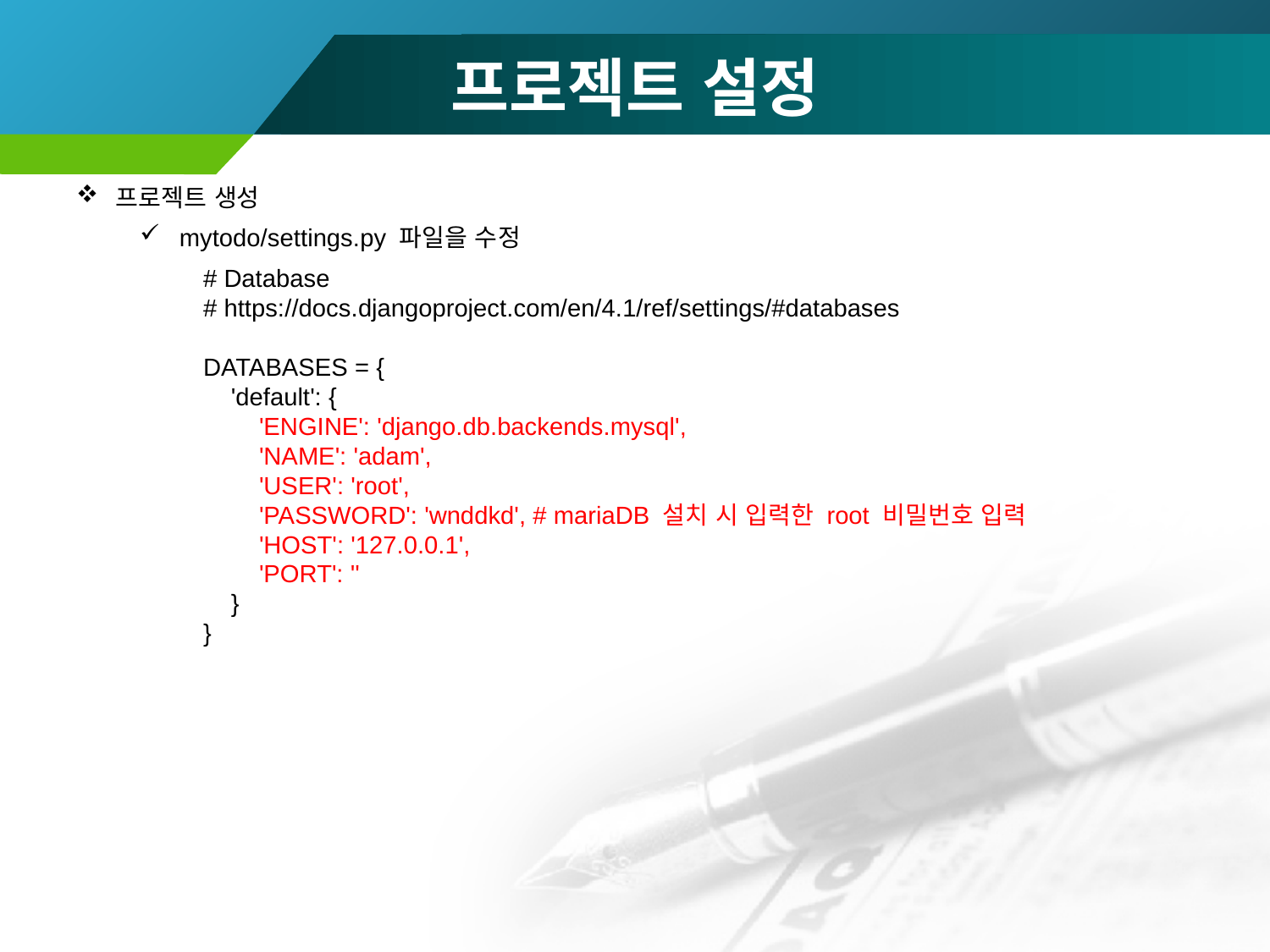

# 프로젝트 설정
프로젝트 생성
mytodo/settings.py 파일을 수정
# Database
# https://docs.djangoproject.com/en/4.1/ref/settings/#databases

DATABASES = {
    'default': {
        'ENGINE': 'django.db.backends.mysql',
        'NAME': 'adam',
        'USER': 'root',
        'PASSWORD': 'wnddkd', # mariaDB 설치 시 입력한 root 비밀번호 입력
        'HOST': '127.0.0.1',
        'PORT': ''
    }
}